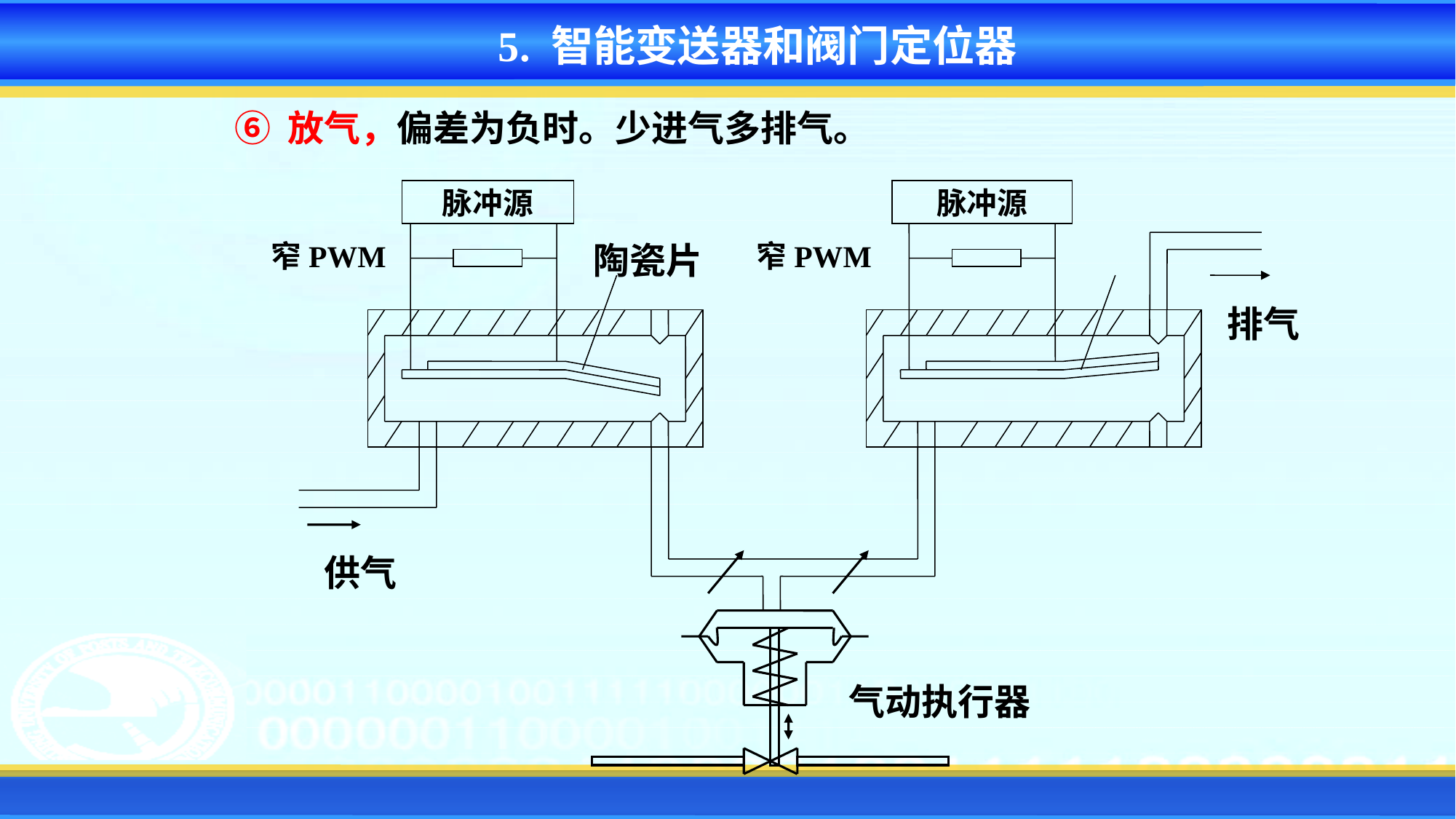

5. 智能变送器和阀门定位器
⑥ 放气，偏差为负时。少进气多排气。
脉冲源
脉冲源

窄PWM
窄PWM
陶瓷片

排气

供气

气动执行器